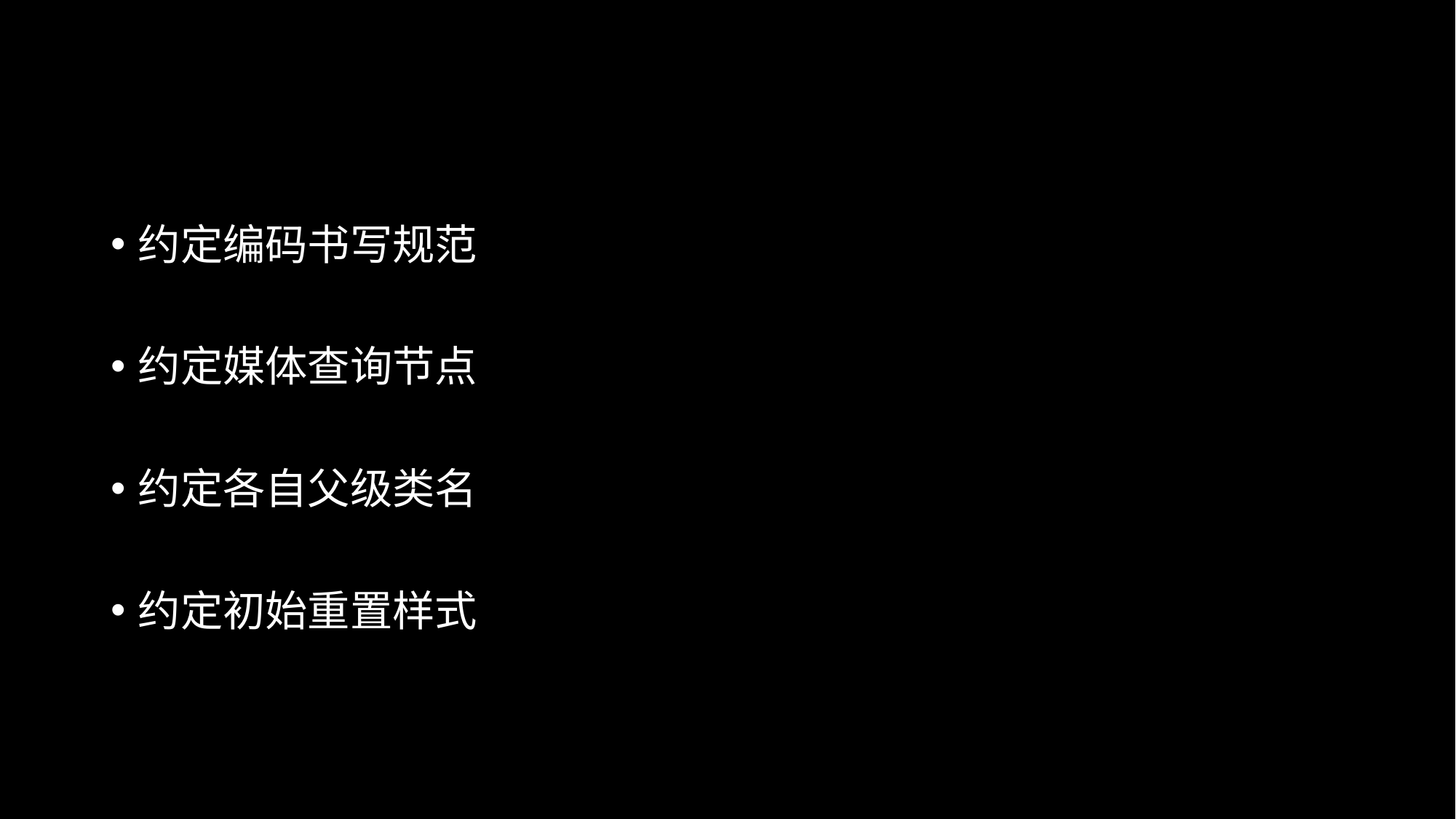

#
约定编码书写规范

约定媒体查询节点

约定各自父级类名

约定初始重置样式